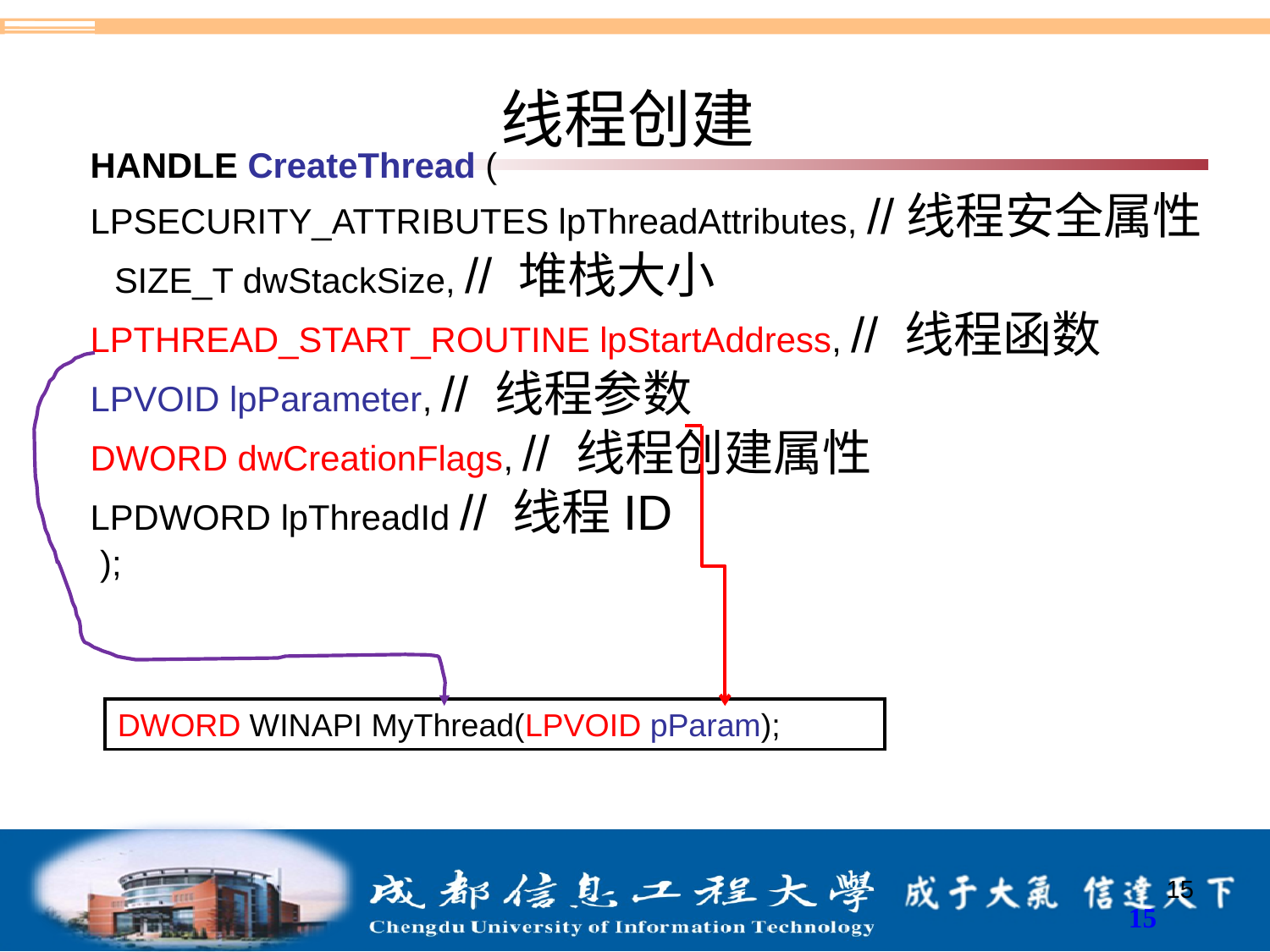

# 线程创建
HANDLE CreateThread (
LPSECURITY_ATTRIBUTES lpThreadAttributes, //线程安全属性
SIZE_T dwStackSize, // 堆栈大小
LPTHREAD_START_ROUTINE lpStartAddress, // 线程函数
LPVOID lpParameter, // 线程参数
DWORD dwCreationFlags, // 线程创建属性
LPDWORD lpThreadId // 线程ID
 );

DWORD WINAPI MyThread(LPVOID pParam);